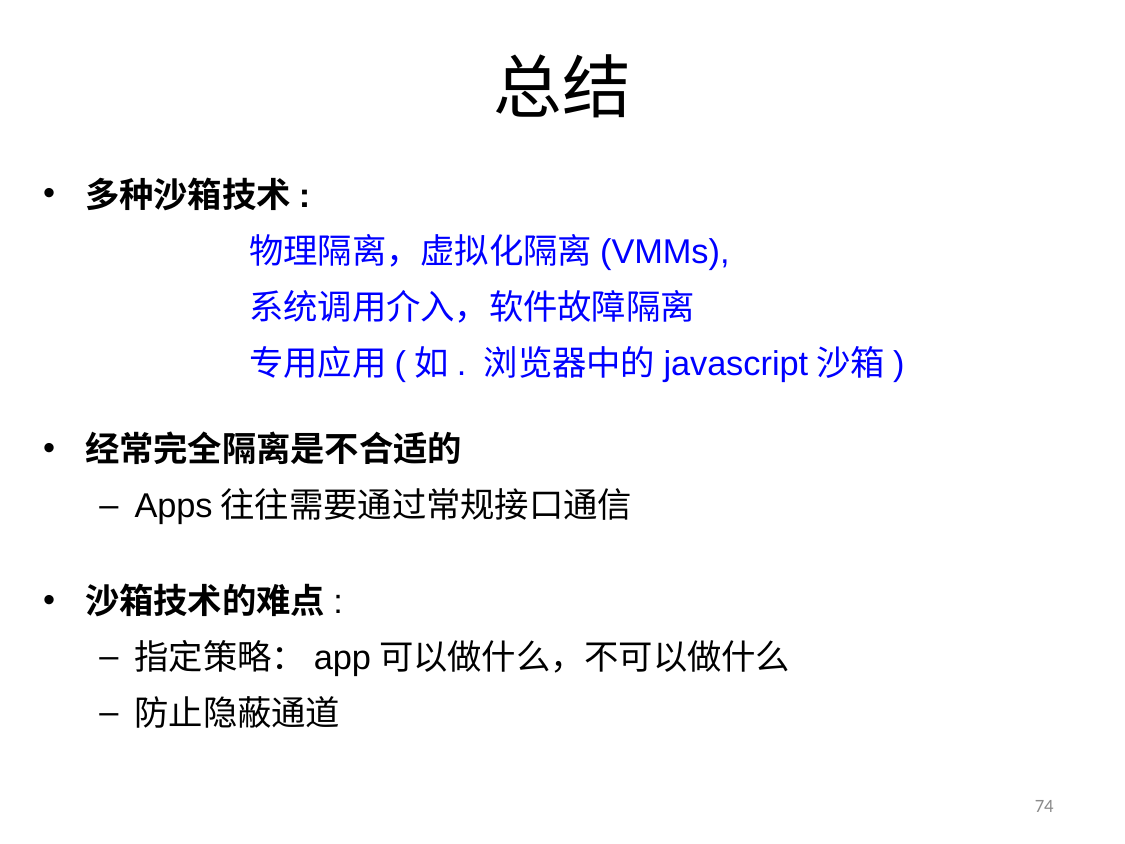

# 总结
多种沙箱技术:
	物理隔离，虚拟化隔离(VMMs),
	系统调用介入，软件故障隔离
	专用应用(如. 浏览器中的javascript沙箱)
经常完全隔离是不合适的
Apps往往需要通过常规接口通信
沙箱技术的难点:
指定策略：app可以做什么，不可以做什么
防止隐蔽通道
74